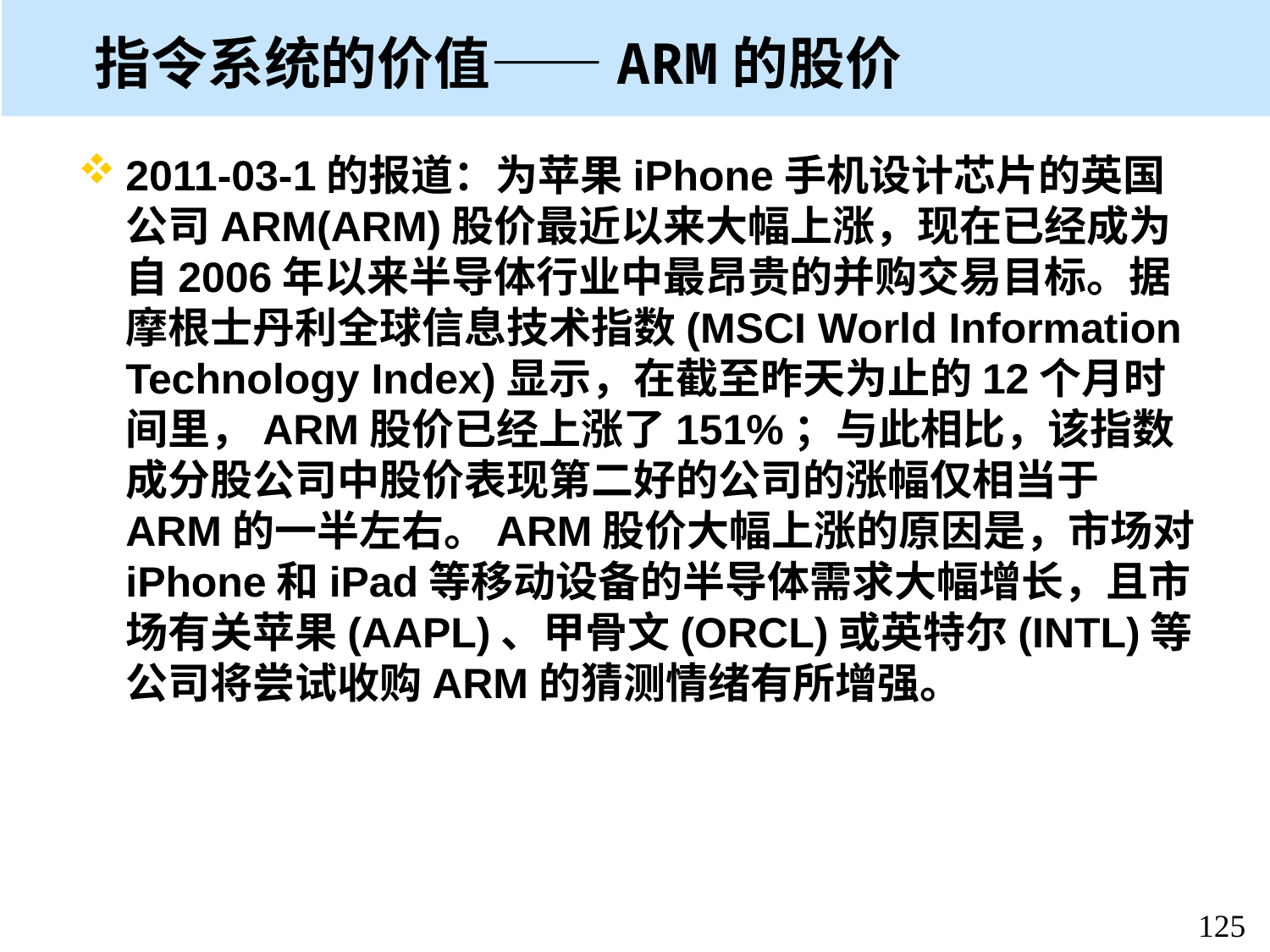

# 指令系统的价值——ARM的股价
2011-03-1的报道：为苹果iPhone手机设计芯片的英国公司ARM(ARM)股价最近以来大幅上涨，现在已经成为自2006年以来半导体行业中最昂贵的并购交易目标。据摩根士丹利全球信息技术指数(MSCI World Information Technology Index)显示，在截至昨天为止的12个月时间里，ARM股价已经上涨了151%；与此相比，该指数成分股公司中股价表现第二好的公司的涨幅仅相当于ARM的一半左右。ARM股价大幅上涨的原因是，市场对iPhone和iPad等移动设备的半导体需求大幅增长，且市场有关苹果(AAPL)、甲骨文(ORCL)或英特尔(INTL)等公司将尝试收购ARM的猜测情绪有所增强。